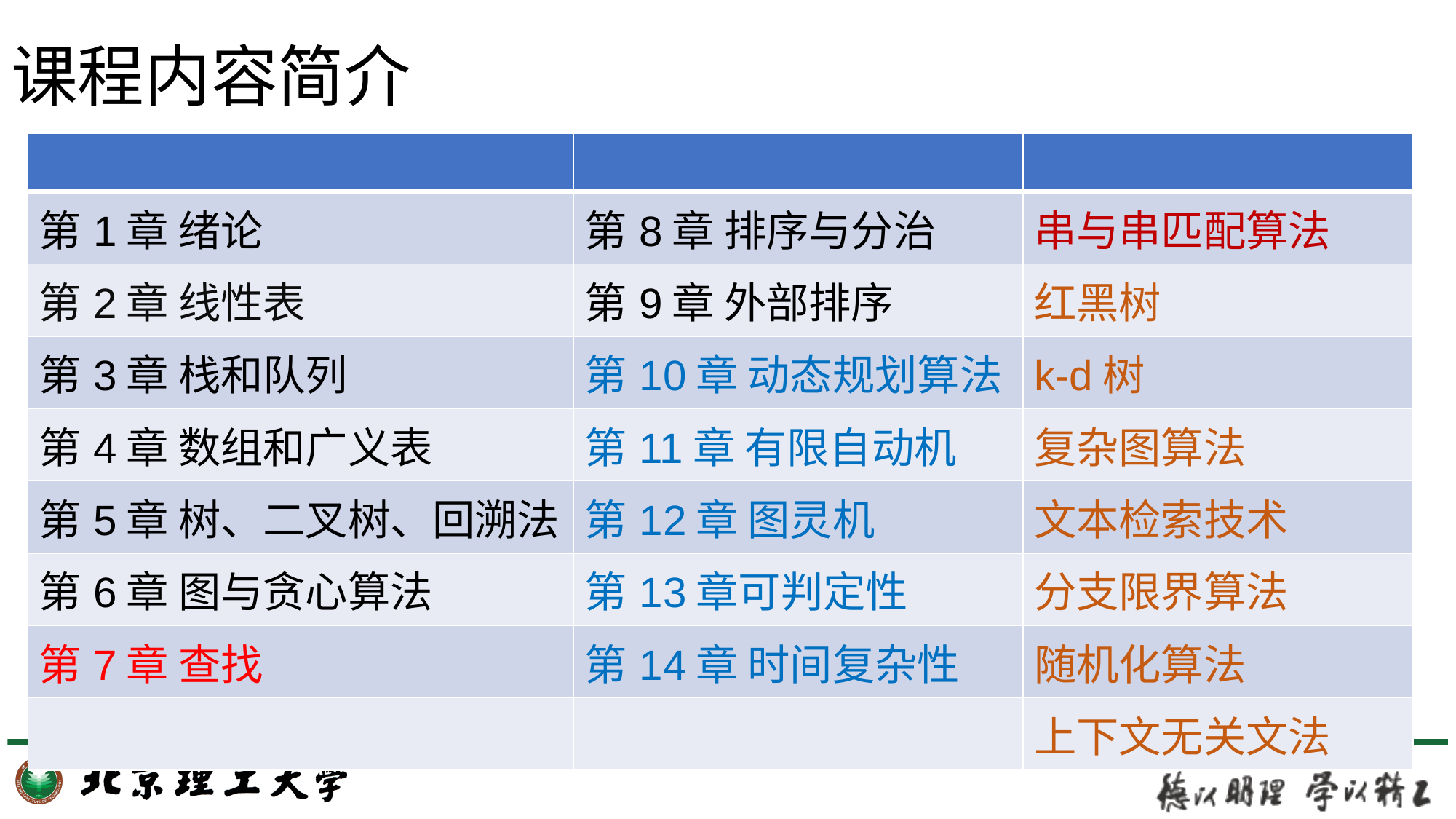

# 课程内容简介
|  |  |  |
| --- | --- | --- |
| 第1章 绪论 | 第8章 排序与分治 | 串与串匹配算法 |
| 第2章 线性表 | 第9章 外部排序 | 红黑树 |
| 第3章 栈和队列 | 第10章 动态规划算法 | k-d树 |
| 第4章 数组和广义表 | 第11章 有限自动机 | 复杂图算法 |
| 第5章 树、二叉树、回溯法 | 第12章 图灵机 | 文本检索技术 |
| 第6章 图与贪心算法 | 第13章可判定性 | 分支限界算法 |
| 第7章 查找 | 第14章 时间复杂性 | 随机化算法 |
|  |  | 上下文无关文法 |